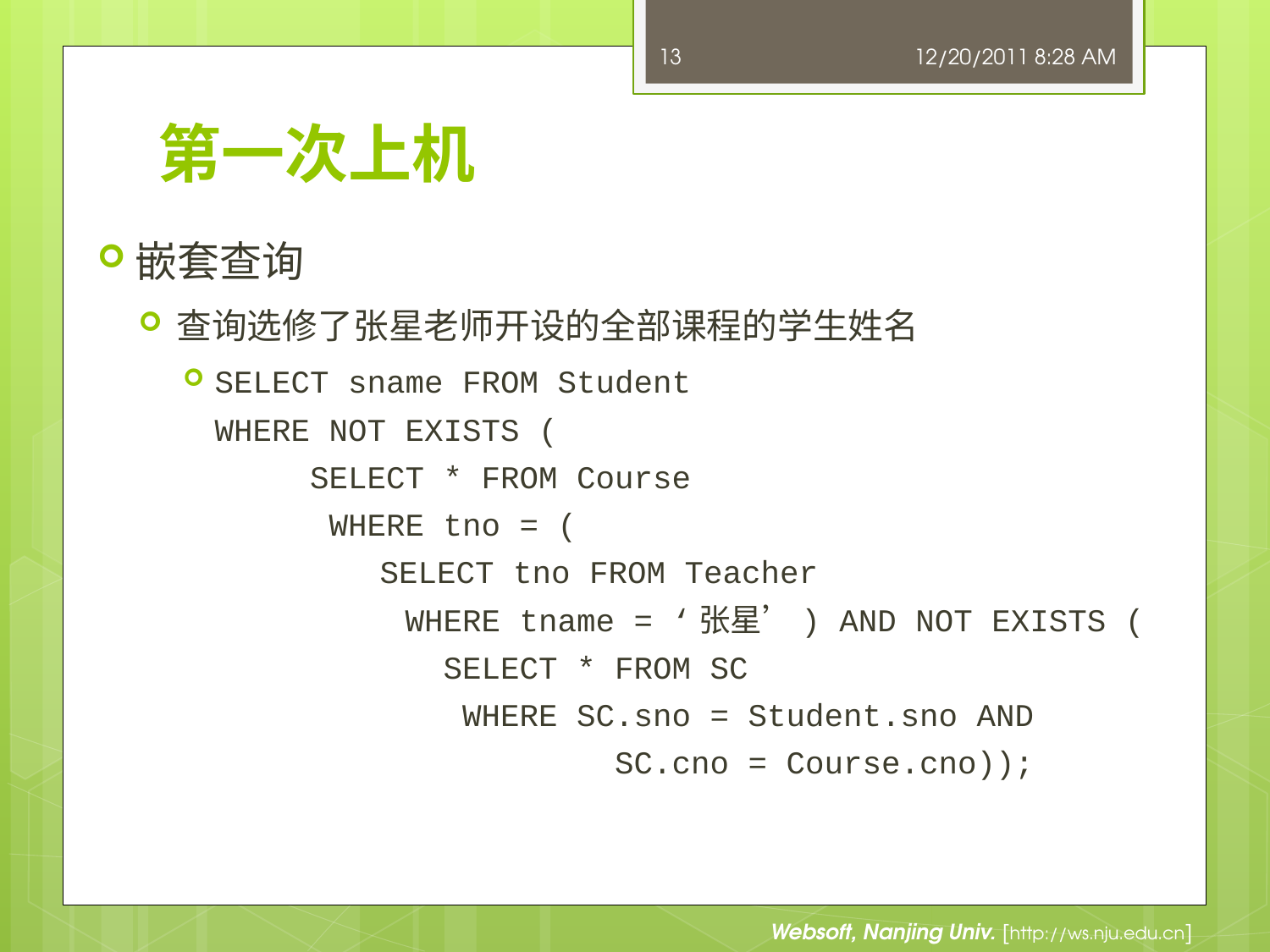

13
12/20/2011 8:28 AM
# 第一次上机
嵌套查询
查询选修了张星老师开设的全部课程的学生姓名
SELECT sname FROM Student
WHERE NOT EXISTS (
     SELECT * FROM Course
      WHERE tno = (
	  SELECT tno FROM Teacher
          WHERE tname = ‘张星’) AND NOT EXISTS (
            SELECT * FROM SC
             WHERE SC.sno = Student.sno AND
                     SC.cno = Course.cno));
Websoft, Nanjing Univ. [http://ws.nju.edu.cn]